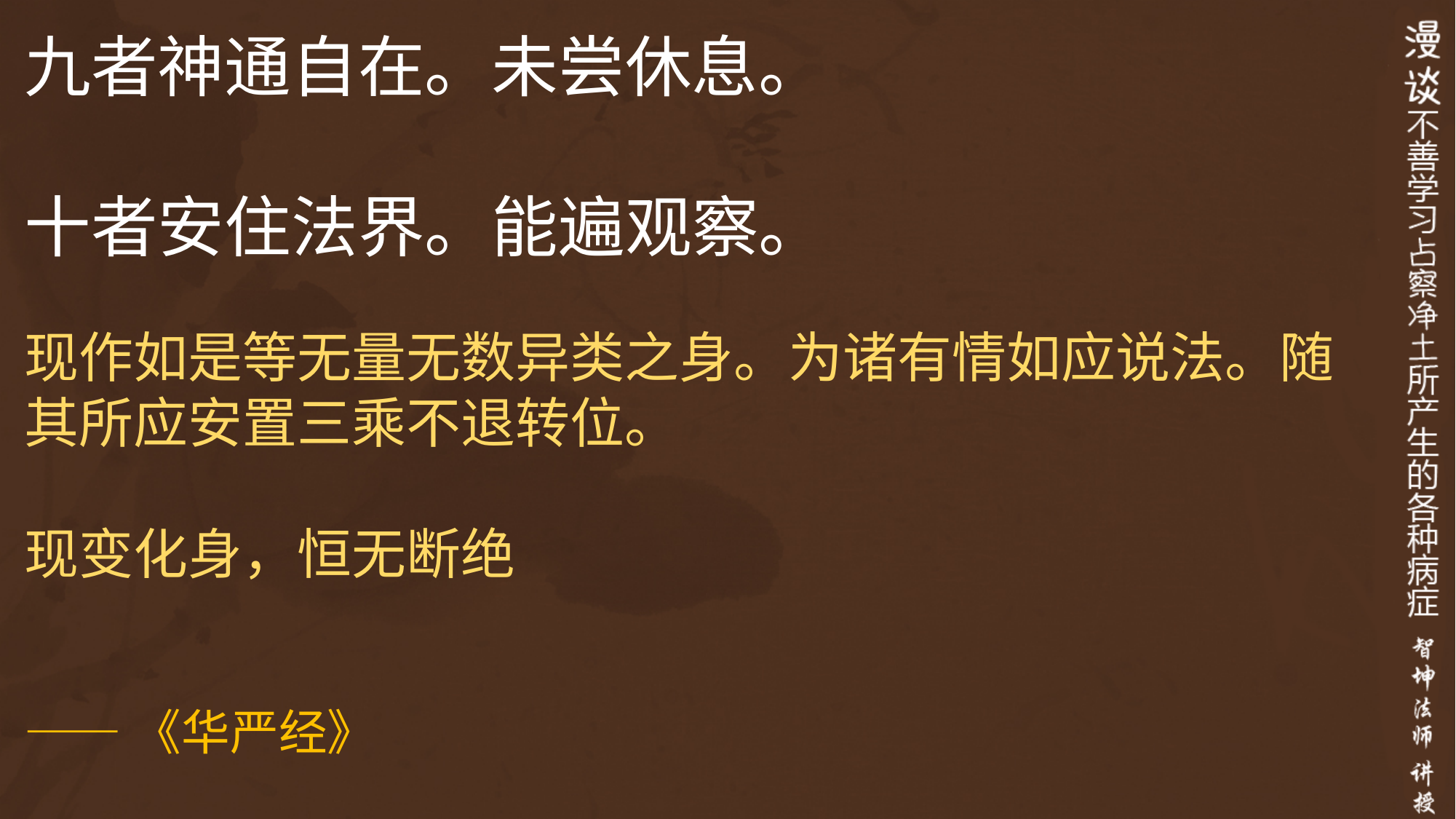

九者神通自在。未尝休息。

十者安住法界。能遍观察。

现作如是等无量无数异类之身。为诸有情如应说法。随其所应安置三乘不退转位。

现变化身，恒无断绝

——《华严经》